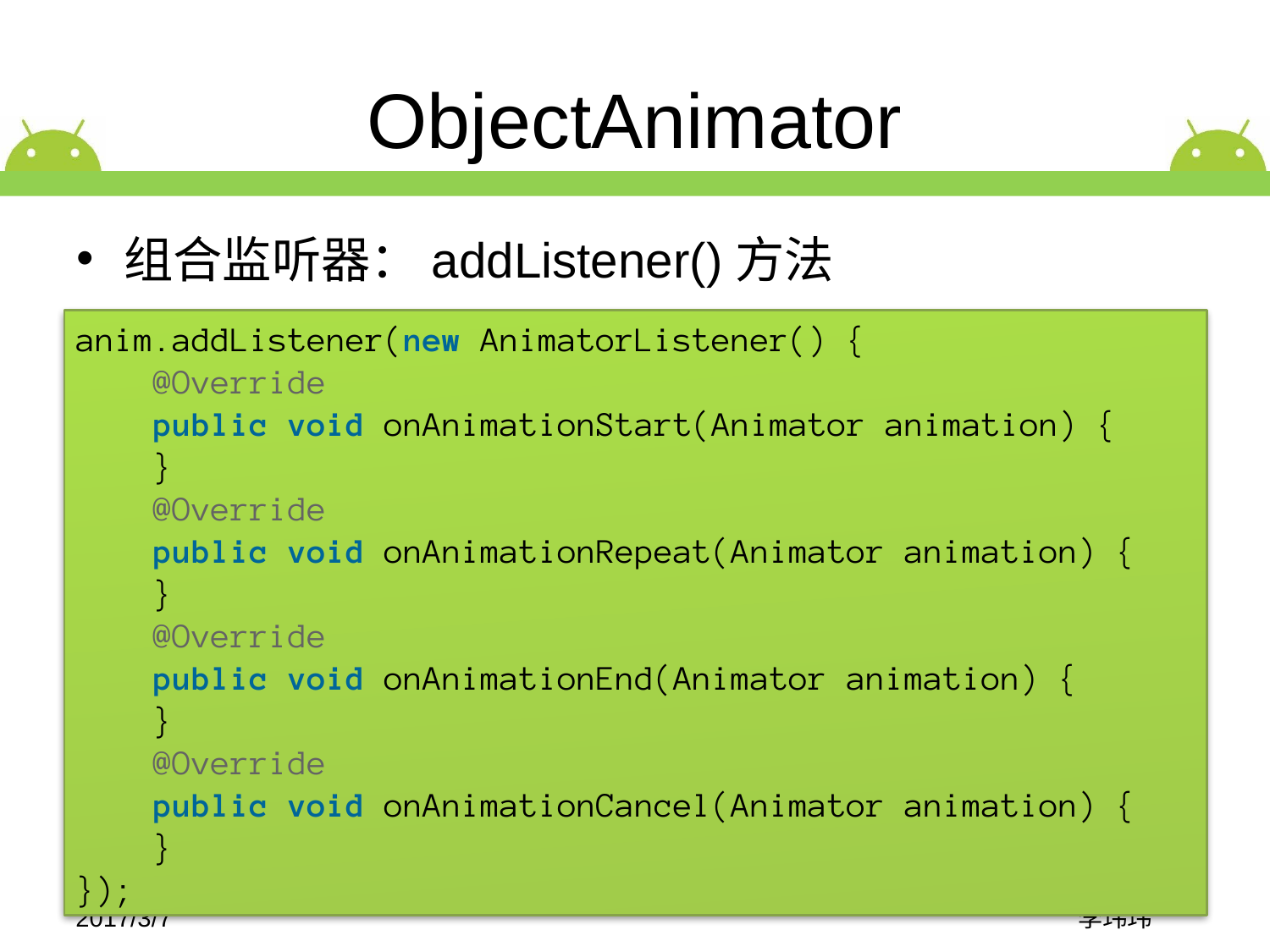

# ObjectAnimator
组合监听器：addListener()方法
anim.addListener(new AnimatorListener() {
    @Override
    public void onAnimationStart(Animator animation) {
    }
    @Override
    public void onAnimationRepeat(Animator animation) {
    }
    @Override
    public void onAnimationEnd(Animator animation) {
    }
    @Override
    public void onAnimationCancel(Animator animation) {
    }
});